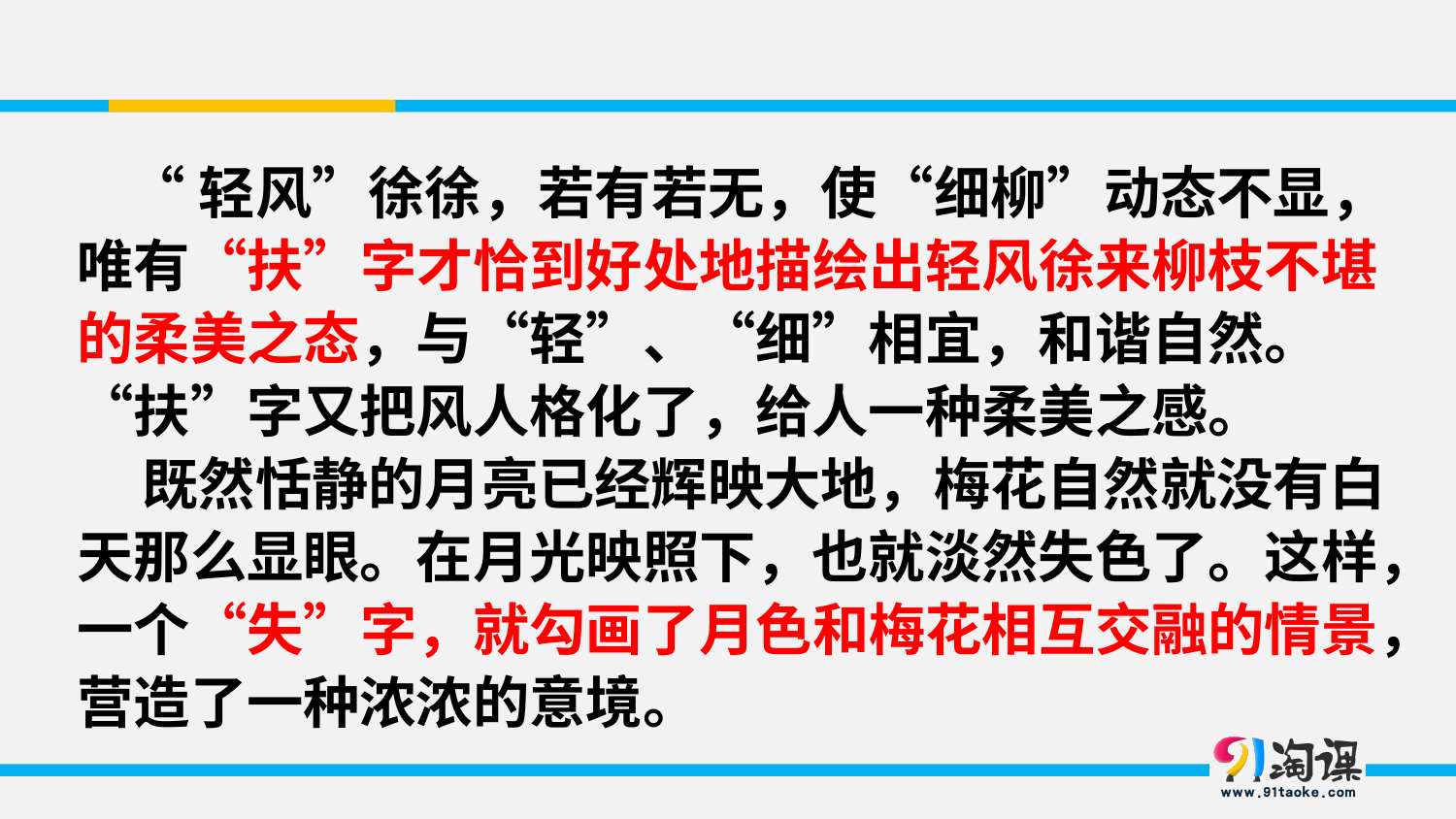

“轻风”徐徐，若有若无，使“细柳”动态不显，唯有“扶”字才恰到好处地描绘出轻风徐来柳枝不堪的柔美之态，与“轻”、“细”相宜，和谐自然。“扶”字又把风人格化了，给人一种柔美之感。
    既然恬静的月亮已经辉映大地，梅花自然就没有白天那么显眼。在月光映照下，也就淡然失色了。这样，一个“失”字，就勾画了月色和梅花相互交融的情景，营造了一种浓浓的意境。